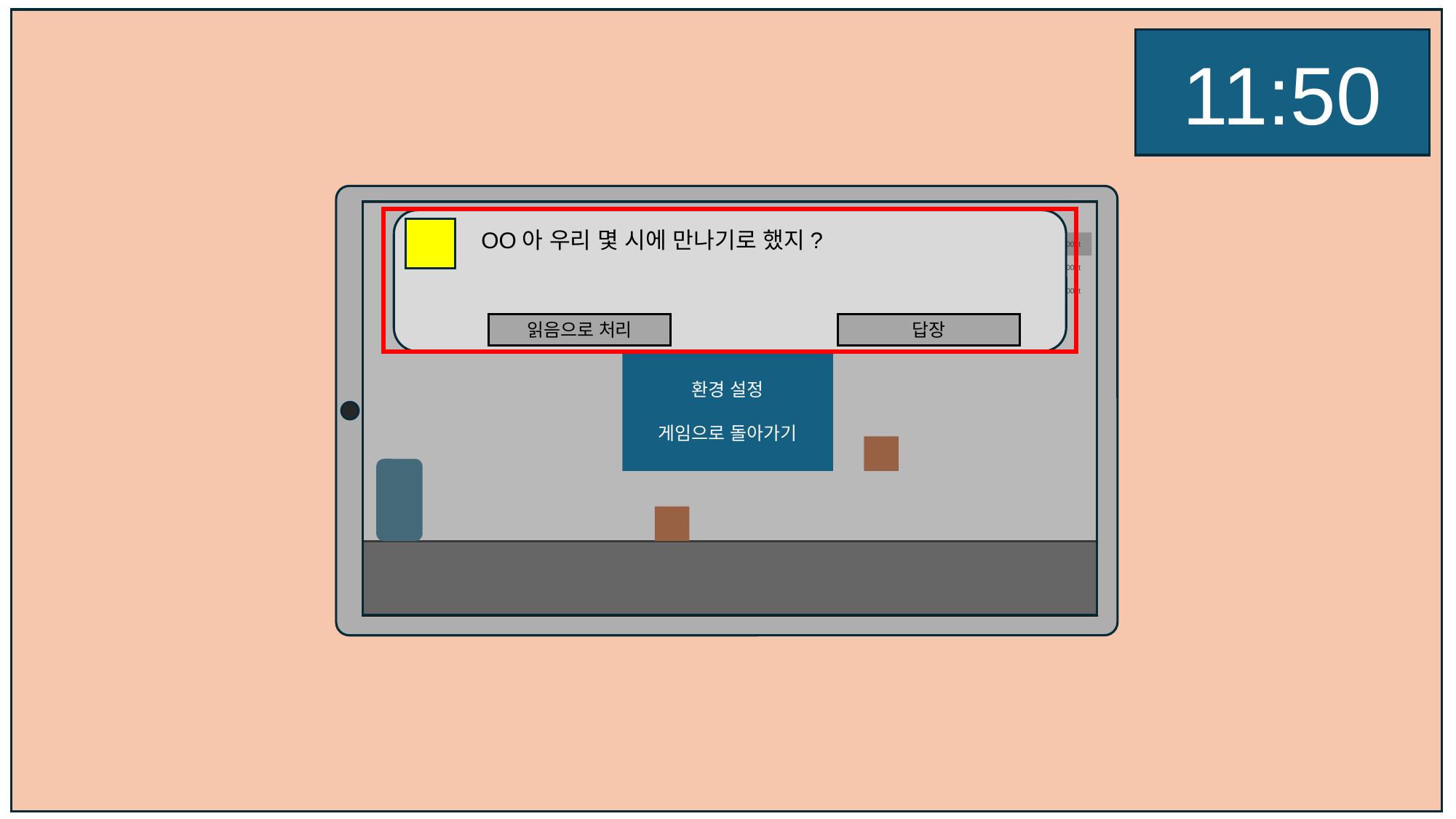

11:50

<현재 순위>
1
You
123,000pt
2
P1
96,000pt
3
P2
50,000pt

OO아 우리 몇 시에 만나기로 했지?
읽음으로 처리
답장

현재 점수 : 123,000

환경 설정

게임으로 돌아가기